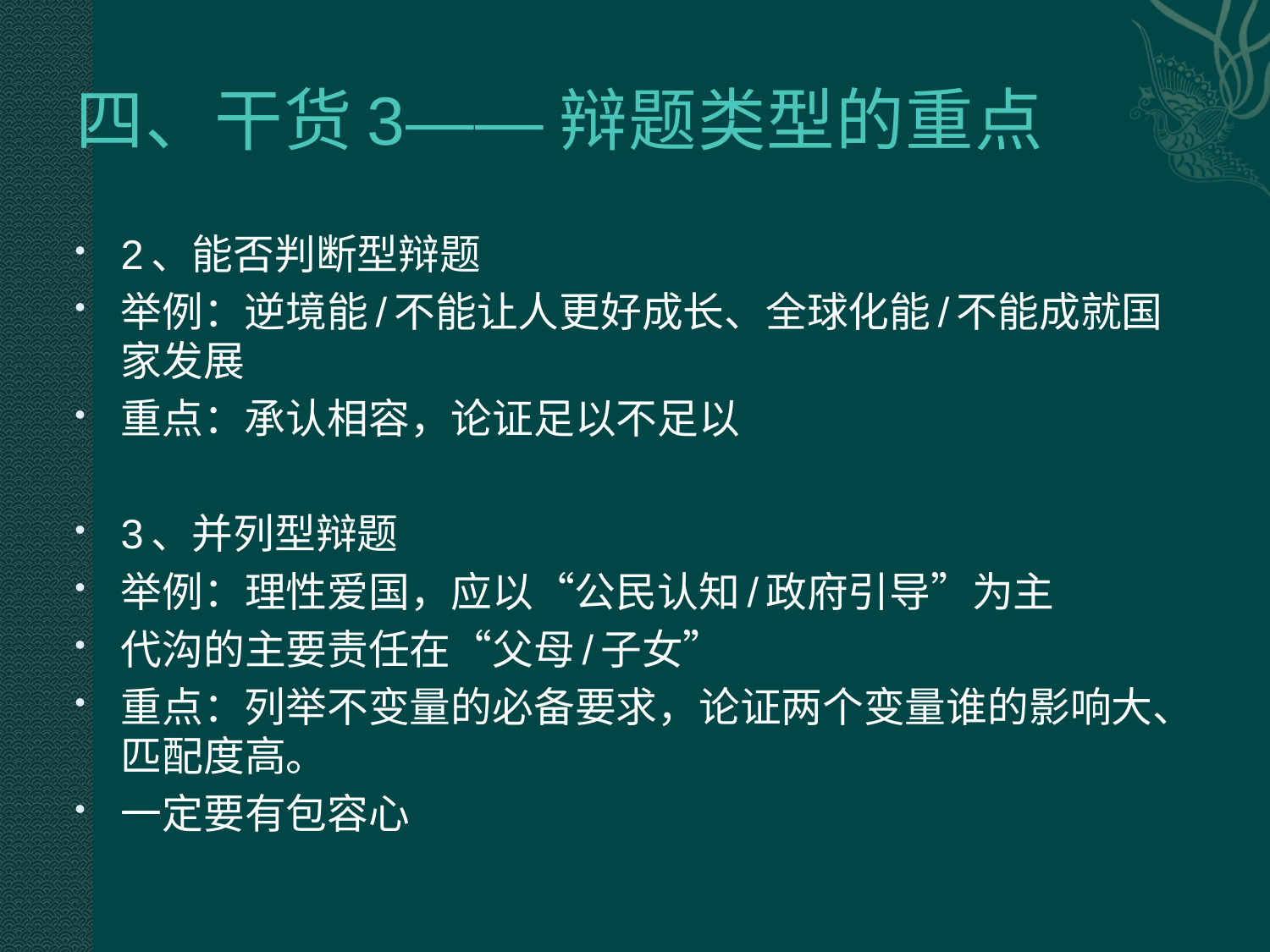

# 四、干货3——辩题类型的重点
2、能否判断型辩题
举例：逆境能/不能让人更好成长、全球化能/不能成就国家发展
重点：承认相容，论证足以不足以

3、并列型辩题
举例：理性爱国，应以“公民认知/政府引导”为主
代沟的主要责任在“父母/子女”
重点：列举不变量的必备要求，论证两个变量谁的影响大、匹配度高。
一定要有包容心